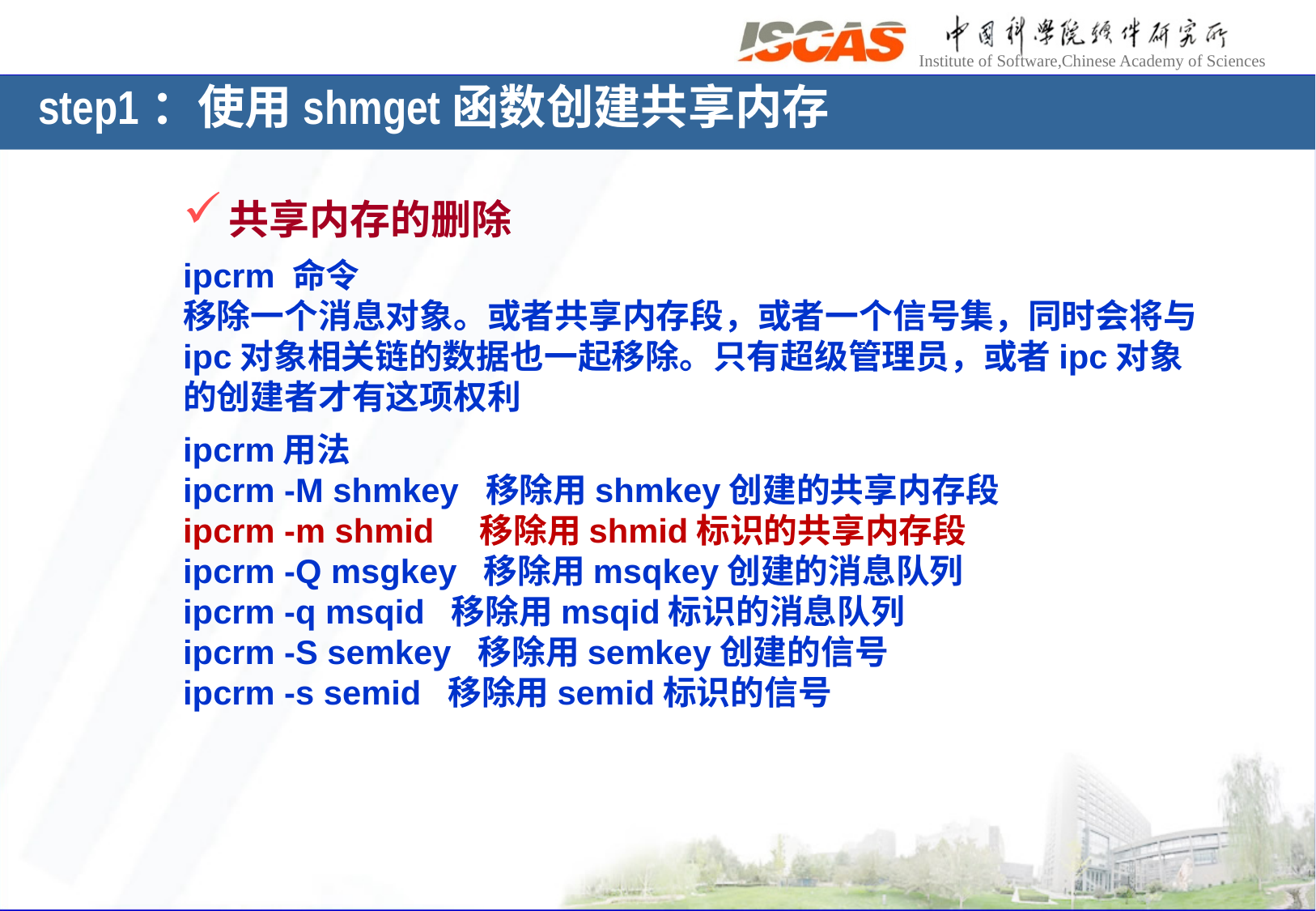

step1：使用shmget函数创建共享内存
共享内存的删除
ipcrm 命令
移除一个消息对象。或者共享内存段，或者一个信号集，同时会将与ipc对象相关链的数据也一起移除。只有超级管理员，或者ipc对象的创建者才有这项权利
ipcrm用法
ipcrm -M shmkey  移除用shmkey创建的共享内存段
ipcrm -m shmid    移除用shmid标识的共享内存段
ipcrm -Q msgkey  移除用msqkey创建的消息队列
ipcrm -q msqid  移除用msqid标识的消息队列
ipcrm -S semkey  移除用semkey创建的信号
ipcrm -s semid  移除用semid标识的信号